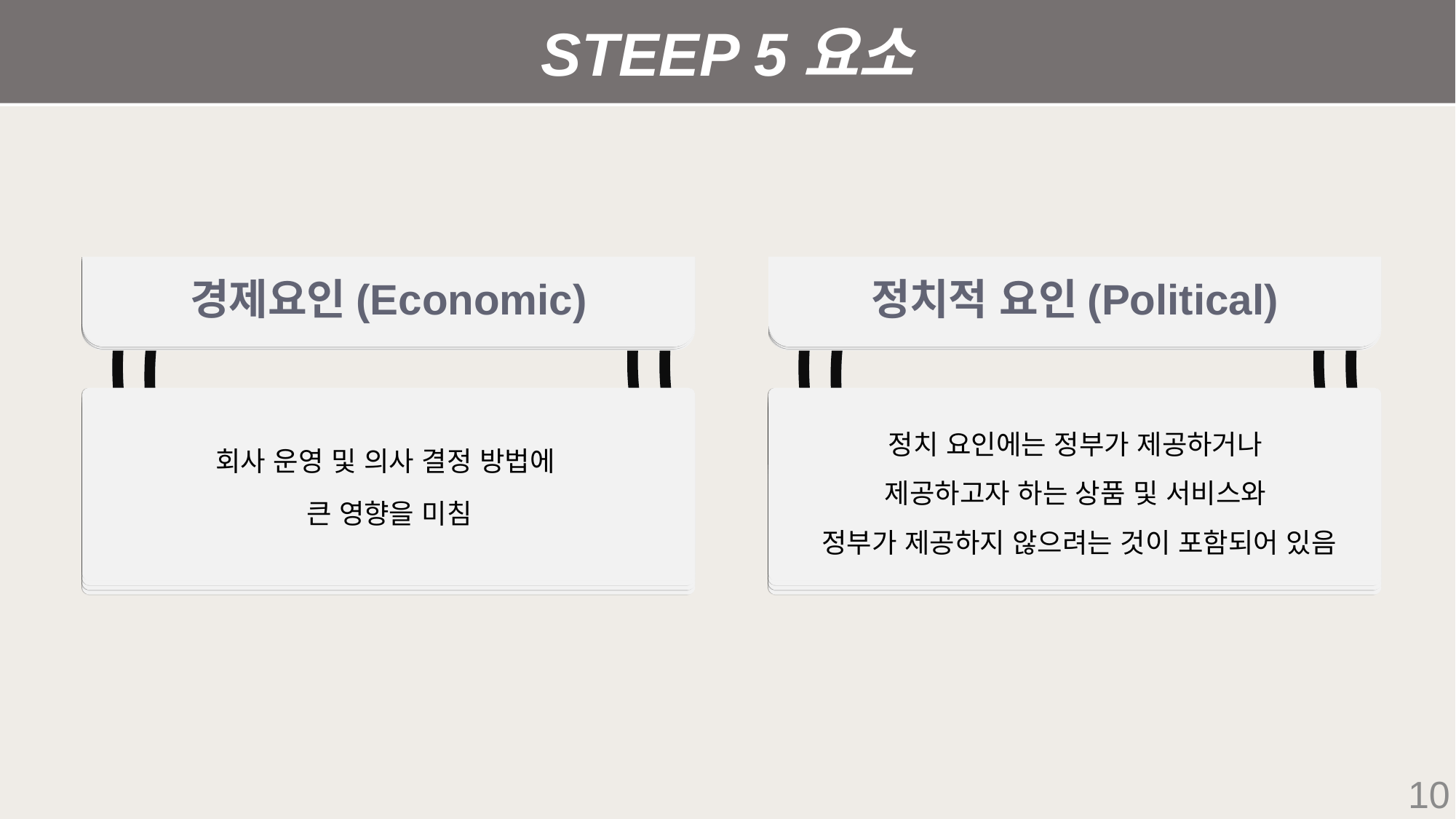

STEEP 5요소
경제요인(Economic)

정치적 요인(Political)

정치 요인에는 정부가 제공하거나
제공하고자 하는 상품 및 서비스와
정부가 제공하지 않으려는 것이 포함되어 있음
회사 운영 및 의사 결정 방법에
큰 영향을 미침
10